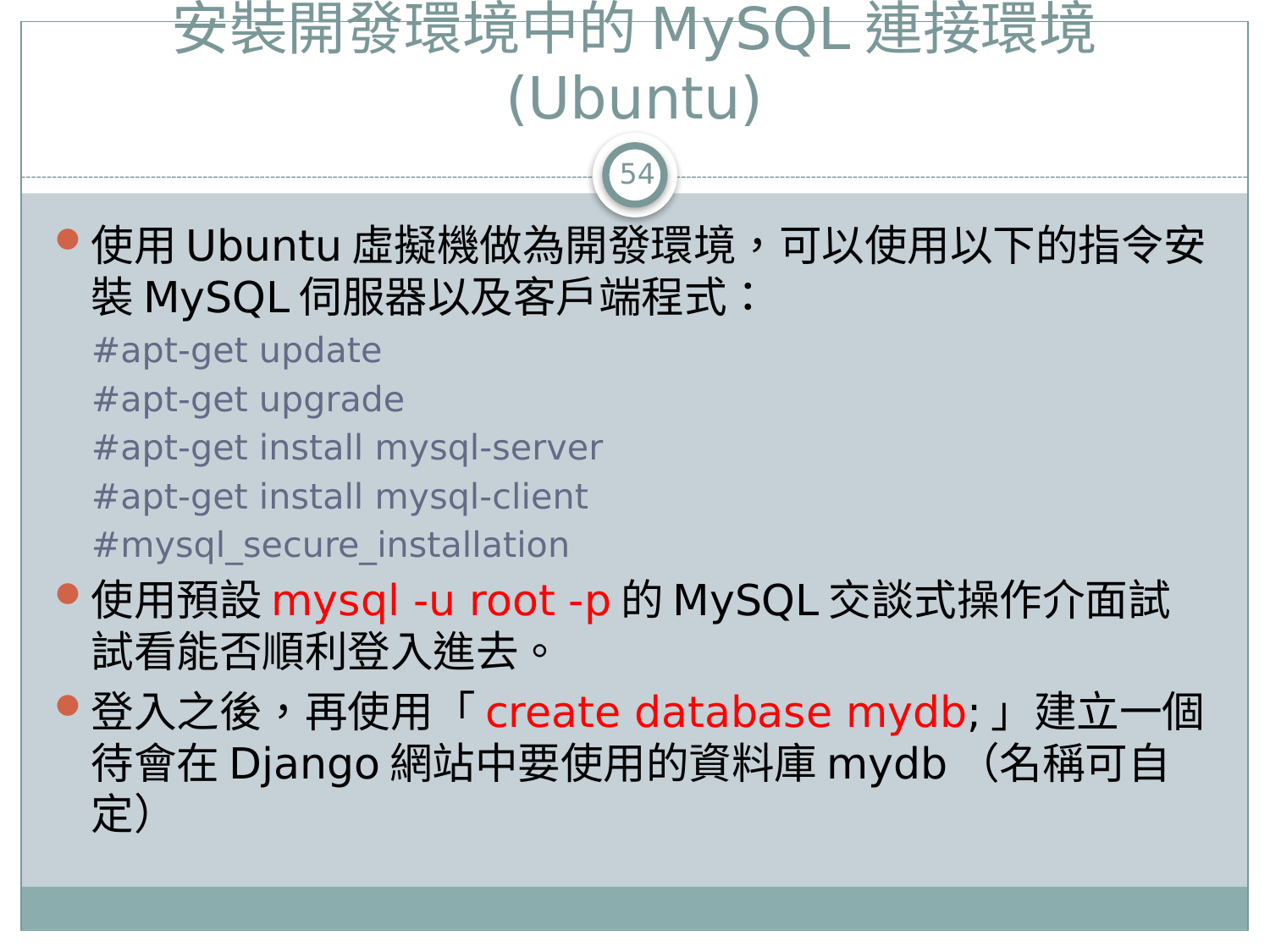

# 安裝開發環境中的MySQL連接環境 (Ubuntu)
54
使用Ubuntu虛擬機做為開發環境，可以使用以下的指令安裝MySQL伺服器以及客戶端程式：
#apt-get update
#apt-get upgrade
#apt-get install mysql-server
#apt-get install mysql-client
#mysql_secure_installation
使用預設mysql -u root -p的MySQL交談式操作介面試試看能否順利登入進去。
登入之後，再使用「create database mydb;」建立一個待會在Django網站中要使用的資料庫mydb（名稱可自定）